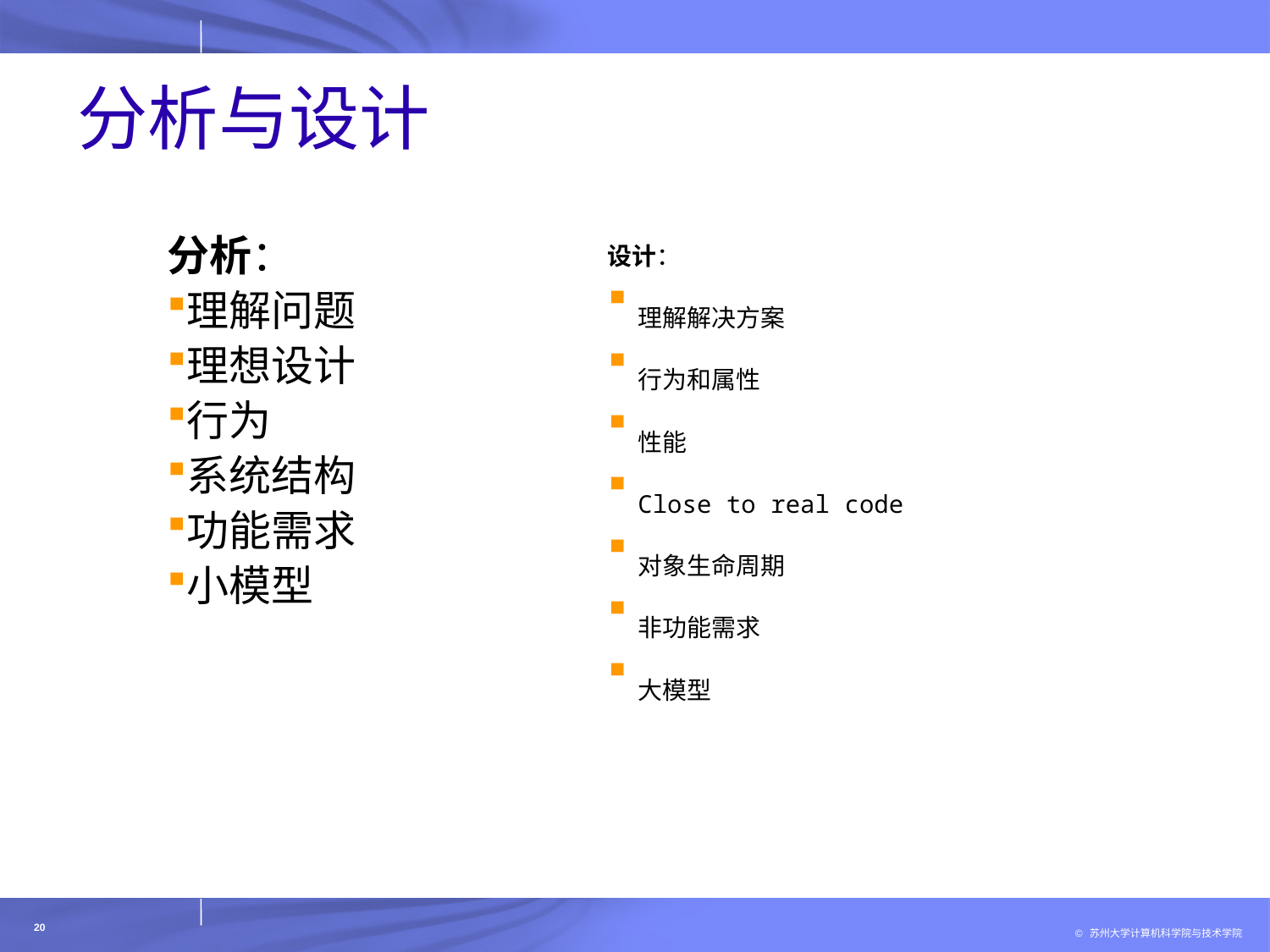

# 分析与设计
设计：
理解解决方案
行为和属性
性能
Close to real code
对象生命周期
非功能需求
大模型
分析：
理解问题
理想设计
行为
系统结构
功能需求
小模型
20